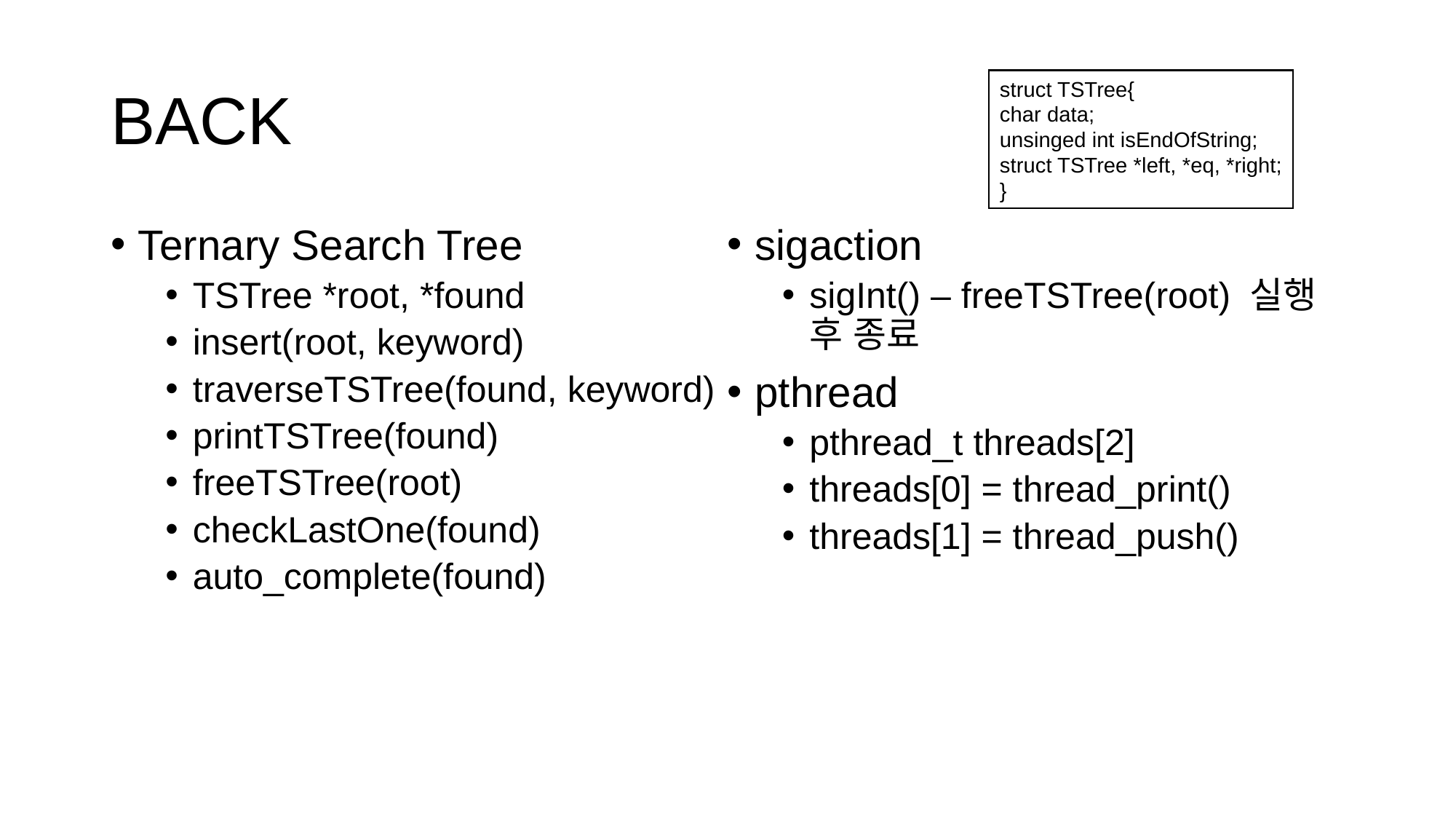

# BACK
struct TSTree{
char data;
unsinged int isEndOfString;
struct TSTree *left, *eq, *right;
}
Ternary Search Tree
TSTree *root, *found
insert(root, keyword)
traverseTSTree(found, keyword)
printTSTree(found)
freeTSTree(root)
checkLastOne(found)
auto_complete(found)
sigaction
sigInt() – freeTSTree(root) 실행 후 종료
pthread
pthread_t threads[2]
threads[0] = thread_print()
threads[1] = thread_push()